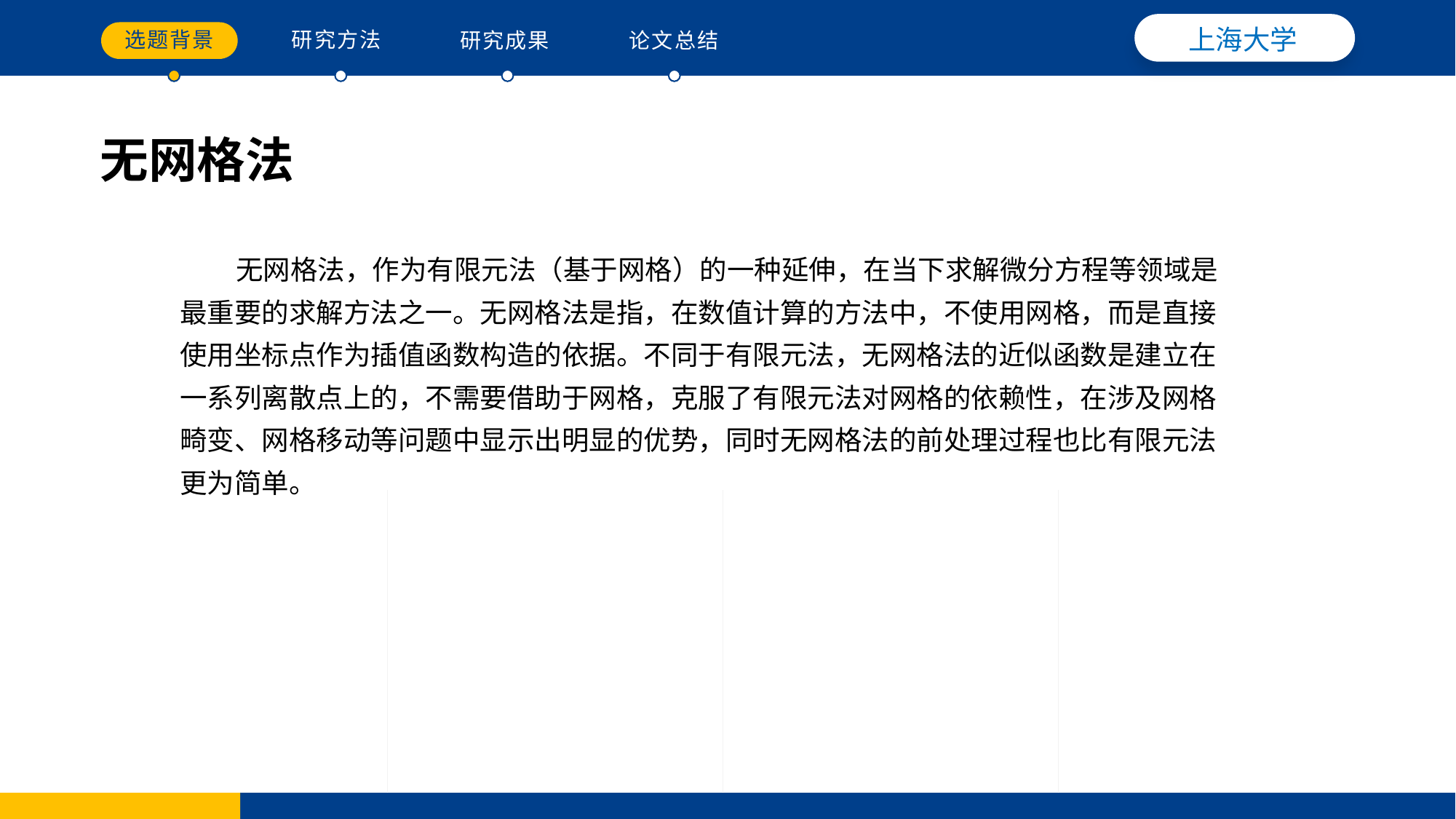

上海大学
选题背景
研究方法
研究成果
论文总结
无网格法
        无网格法，作为有限元法（基于网格）的一种延伸，在当下求解微分方程等领域是最重要的求解方法之一。无网格法是指，在数值计算的方法中，不使用网格，而是直接使用坐标点作为插值函数构造的依据。不同于有限元法，无网格法的近似函数是建立在一系列离散点上的，不需要借助于网格，克服了有限元法对网格的依赖性，在涉及网格畸变、网格移动等问题中显示出明显的优势，同时无网格法的前处理过程也比有限元法更为简单。